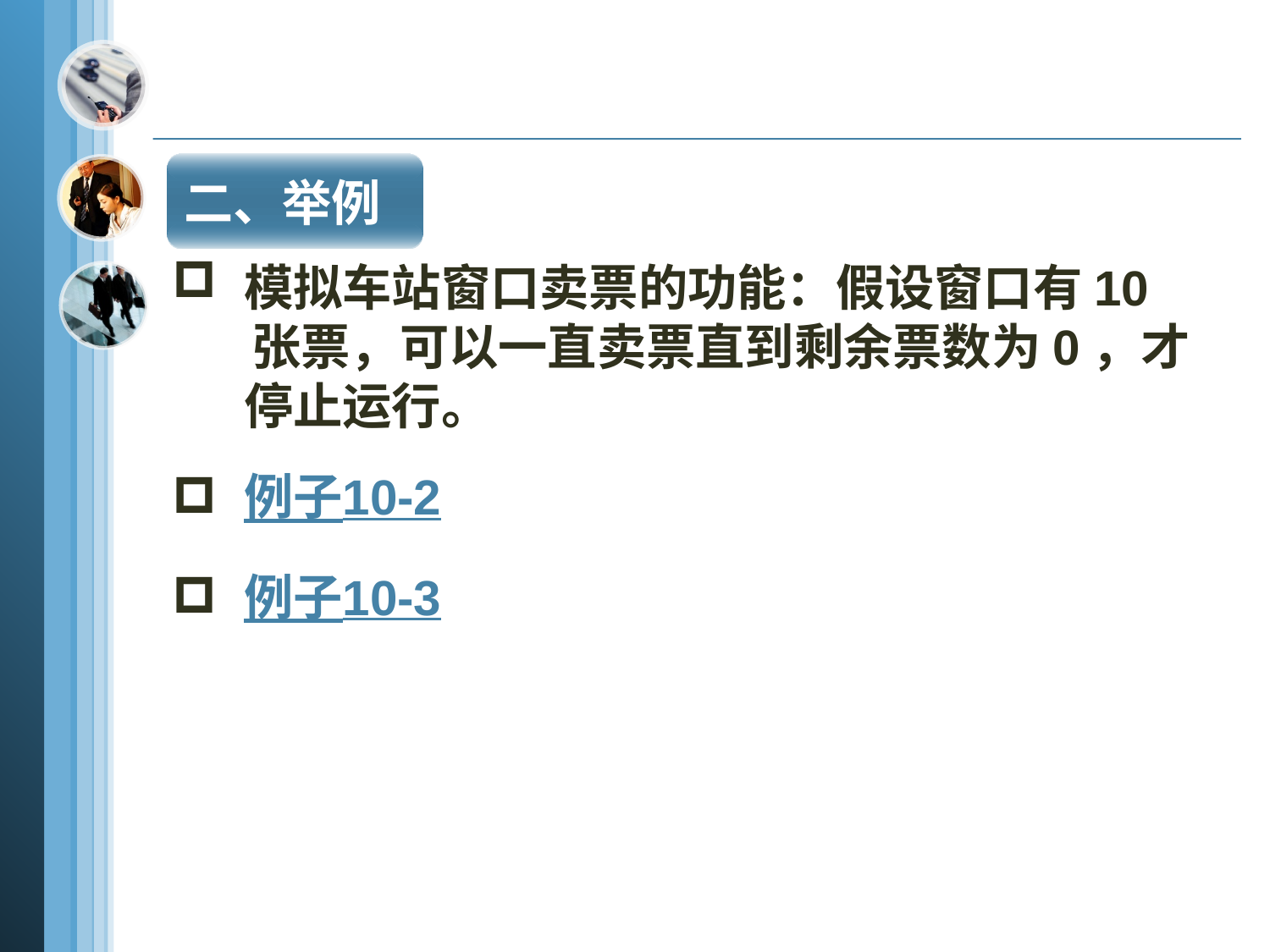

二、举例

模拟车站窗口卖票的功能：假设窗口有10
      张票，可以一直卖票直到剩余票数为0，才停止运行。
例子10-2
例子10-3